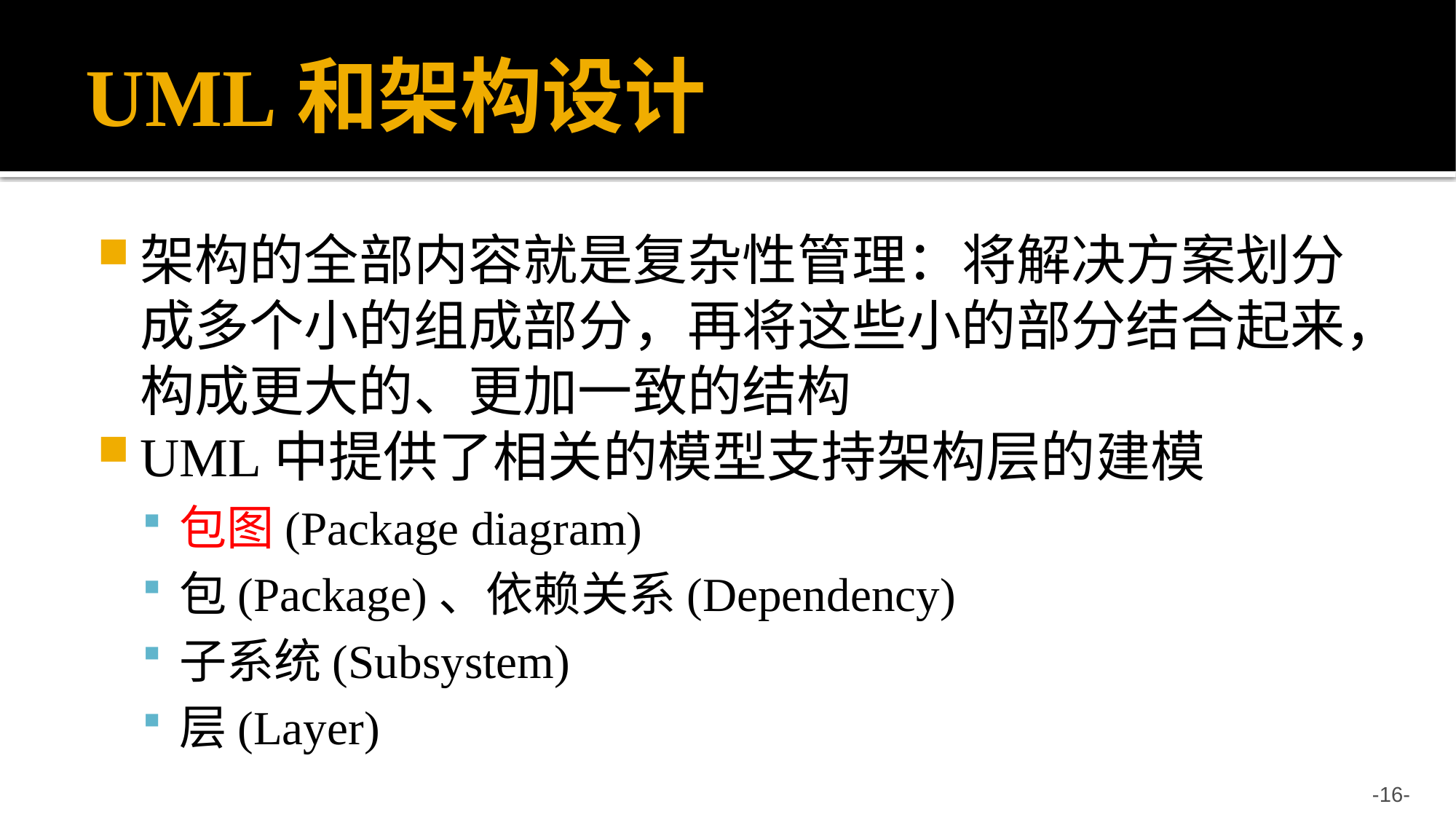

# UML和架构设计
架构的全部内容就是复杂性管理：将解决方案划分成多个小的组成部分，再将这些小的部分结合起来，构成更大的、更加一致的结构
UML中提供了相关的模型支持架构层的建模
包图(Package diagram)
包(Package)、依赖关系(Dependency)
子系统(Subsystem)
层(Layer)
-16-